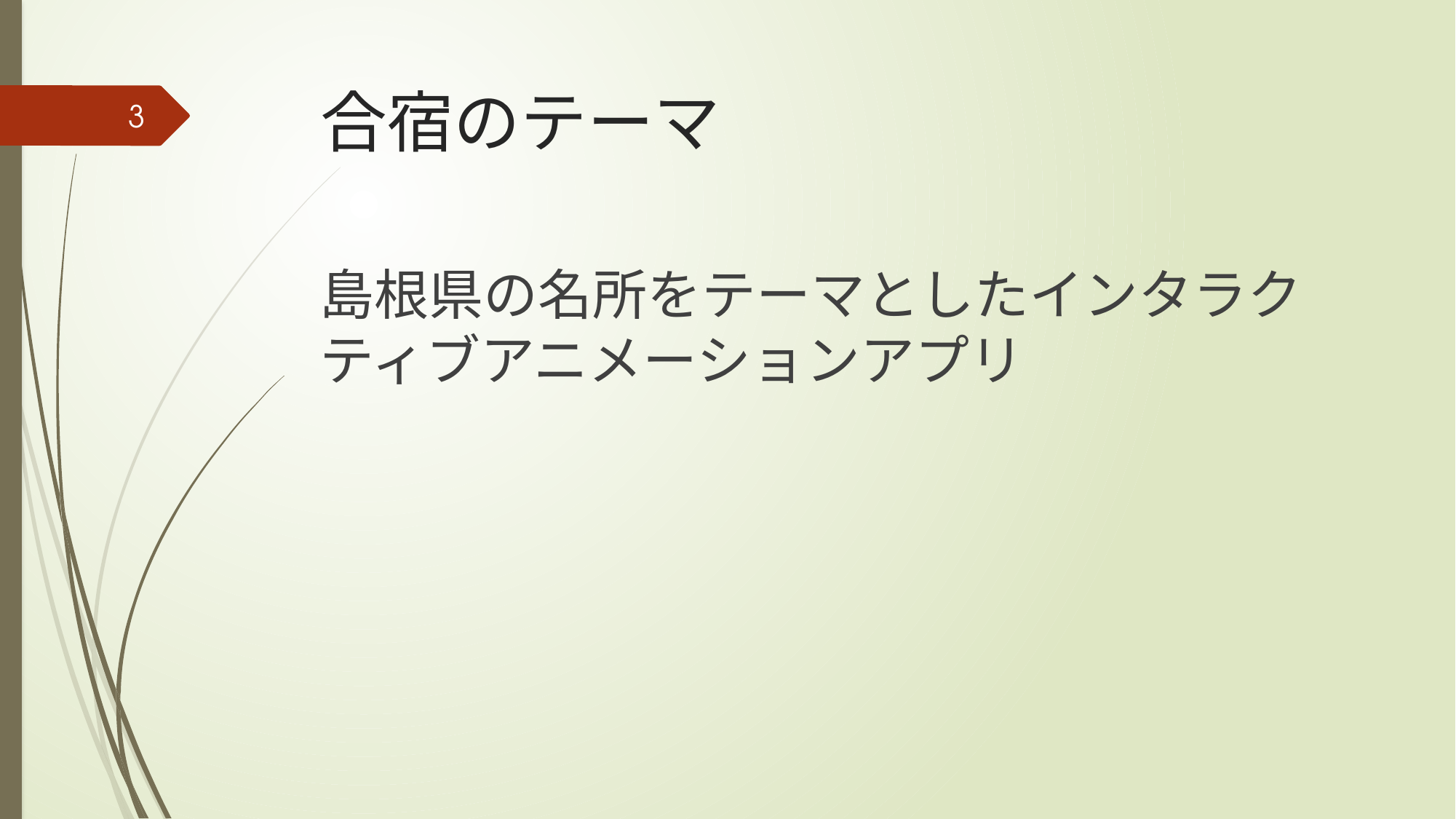

# 合宿のテーマ
3
島根県の名所をテーマとしたインタラクティブアニメーションアプリ